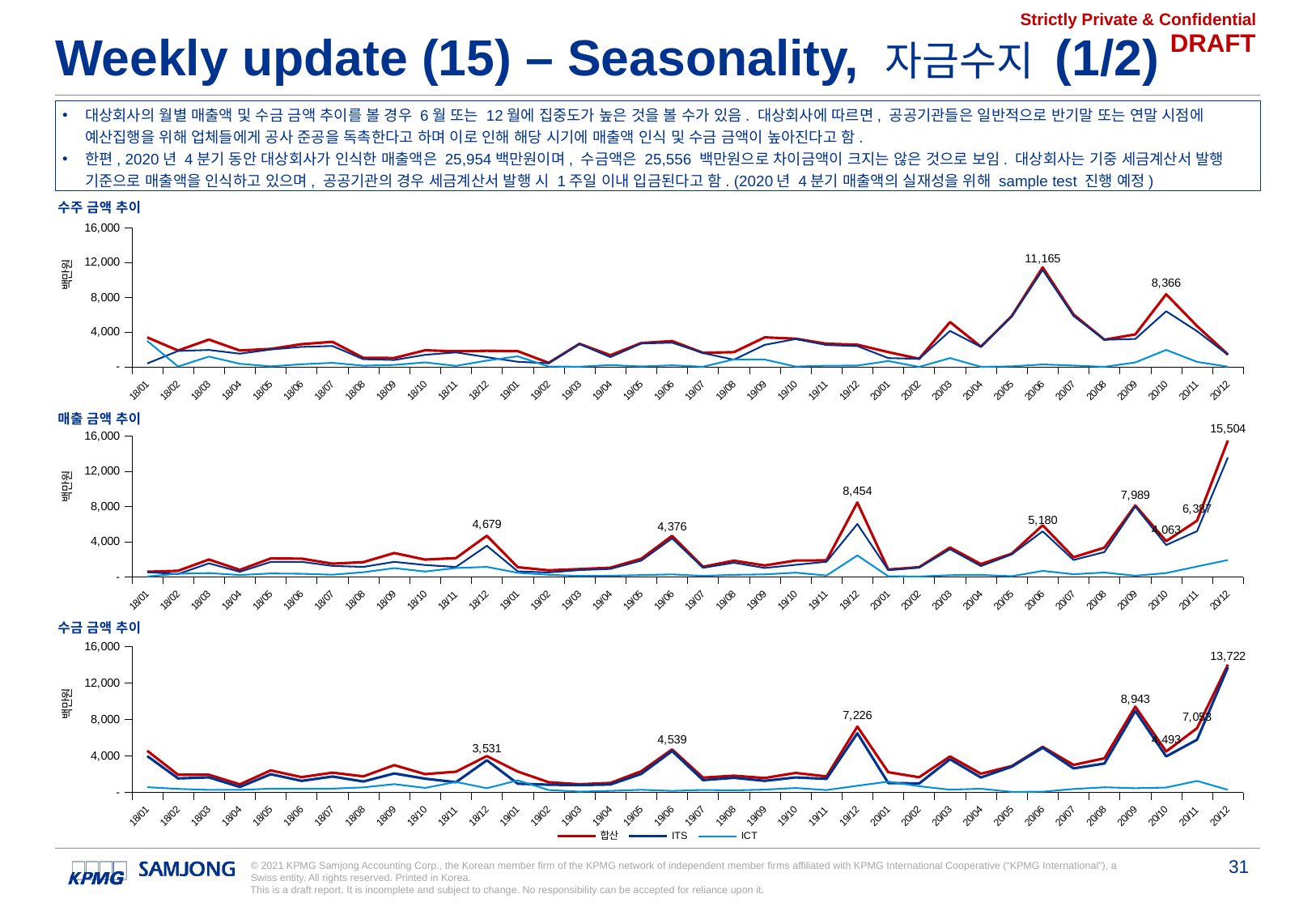

Weekly update (15) – Seasonality, 자금수지 (1/2)
대상회사의 월별 매출액 및 수금 금액 추이를 볼 경우 6월 또는 12월에 집중도가 높은 것을 볼 수가 있음. 대상회사에 따르면, 공공기관들은 일반적으로 반기말 또는 연말 시점에 예산집행을 위해 업체들에게 공사 준공을 독촉한다고 하며 이로 인해 해당 시기에 매출액 인식 및 수금 금액이 높아진다고 함.
한편, 2020년 4분기 동안 대상회사가 인식한 매출액은 25,954백만원이며, 수금액은 25,556 백만원으로 차이금액이 크지는 않은 것으로 보임. 대상회사는 기중 세금계산서 발행 기준으로 매출액을 인식하고 있으며, 공공기관의 경우 세금계산서 발행 시 1주일 이내 입금된다고 함. (2020년 4분기 매출액의 실재성을 위해 sample test 진행 예정)

### Chart: 수주 금액 추이

| Category | 합산 | ITS | ICT |
|---|---|---|---|
| 18/01 | 3398697000.0 | 398067000.0 | 3000630000.0 |
| 18/02 | 1889928000.0 | 1840239000.0 | 49689000.0 |
| 18/03 | 3147423000.0 | 1954265000.0 | 1193158000.0 |
| 18/04 | 1888402000.0 | 1525156000.0 | 363246000.0 |
| 18/05 | 2077428000.0 | 2006664000.0 | 70764000.0 |
| 18/06 | 2618520000.0 | 2307793000.0 | 310727000.0 |
| 18/07 | 2887891000.0 | 2410011000.0 | 477880000.0 |
| 18/08 | 1040045000.0 | 891726000.0 | 148319000.0 |
| 18/09 | 1031499000.0 | 798919000.0 | 232580000.0 |
| 18/10 | 1915113000.0 | 1391880000.0 | 523233000.0 |
| 18/11 | 1801306000.0 | 1676683000.0 | 124623000.0 |
| 18/12 | 1858769000.0 | 1126138000.0 | 732631000.0 |
| 19/01 | 1819280887.0 | 596243000.0 | 1223037887.0 |
| 19/02 | 471009636.0 | 422069000.0 | 48940636.0 |
| 19/03 | 2661631000.0 | 2632531000.0 | 29100000.0 |
| 19/04 | 1351445220.0 | 1132535000.0 | 218910220.0 |
| 19/05 | 2753220625.0 | 2695000000.0 | 58220625.0 |
| 19/06 | 2977132090.0 | 2792170000.0 | 184962090.0 |
| 19/07 | 1630881100.0 | 1603895000.0 | 26986100.0 |
| 19/08 | 1703067755.0 | 830493000.0 | 872574755.0 |
| 19/09 | 3398518981.0 | 2545375000.0 | 853143981.0 |
| 19/10 | 3250540689.0 | 3205679000.0 | 44861689.0 |
| 19/11 | 2668140426.0 | 2521491000.0 | 146649426.0 |
| 19/12 | 2558587455.0 | 2402192000.0 | 156395455.0 |
| 20/01 | 1708222901.4545455 | 1022052000.0 | 686170901.4545455 |
| 20/02 | 942087000.0 | 931987000.0 | 10100000.0 |
| 20/03 | 5165476635.0 | 4143728000.0 | 1021748635.0 |
| 20/04 | 2327405000.0 | 2306455000.0 | 20950000.0 |
| 20/05 | 5860800000.0 | 5794000000.0 | 66800000.0 |
| 20/06 | 11451379719.0 | 11165163000.0 | 286216719.0 |
| 20/07 | 6026380772.0 | 5862465000.0 | 163915772.0 |
| 20/08 | 3134674000.0 | 3123509000.0 | 11165000.0 |
| 20/09 | 3739999909.0 | 3220409000.0 | 519590909.0 |
| 20/10 | 8366144791.999999 | 6404655000.0 | 1961489792.0 |
| 20/11 | 4702329662.0 | 4116601000.0 | 585728662.0 |
| 20/12 | 1427583000.0 | 1396173000.0 | 31410000.0 |

### Chart: 매출 금액 추이

| Category | 합산 | ITS | ICT |
|---|---|---|---|
| 18/01 | 589527000.0 | 538963000.0 | 50564000.0 |
| 18/02 | 696620000.0 | 329928000.0 | 366692000.0 |
| 18/03 | 1980380000.0 | 1544495000.0 | 435885000.0 |
| 18/04 | 801503000.0 | 581415000.0 | 220088000.0 |
| 18/05 | 2096826000.0 | 1703813000.0 | 393013000.0 |
| 18/06 | 2078868000.0 | 1718476000.0 | 360392000.0 |
| 18/07 | 1505657000.0 | 1251885000.0 | 253772000.0 |
| 18/08 | 1679533000.0 | 1142422000.0 | 537111000.0 |
| 18/09 | 2715080000.0 | 1711676000.0 | 1003404000.0 |
| 18/10 | 1968513000.0 | 1354294000.0 | 614219000.0 |
| 18/11 | 2144005000.0 | 1132504000.0 | 1011501000.0 |
| 18/12 | 4679403000.0 | 3539322000.0 | 1140081000.0 |
| 19/01 | 1105882300.0 | 633665000.0 | 472217300.0 |
| 19/02 | 754019089.0 | 506480000.0 | 247539089.0 |
| 19/03 | 894096435.0 | 781590000.0 | 112506435.0 |
| 19/04 | 1044564619.0 | 907647000.0 | 136917619.0 |
| 19/05 | 2063443355.0 | 1853305000.0 | 210138355.0 |
| 19/06 | 4664282126.0 | 4376169000.0 | 288113126.0 |
| 19/07 | 1154725624.0 | 1034035000.0 | 120690624.0 |
| 19/08 | 1848829724.0 | 1607321000.0 | 241508724.0 |
| 19/09 | 1306974189.0 | 1017846000.0 | 289128189.0 |
| 19/10 | 1863882963.0 | 1377085000.0 | 486797963.0 |
| 19/11 | 1882178817.0 | 1723702000.0 | 158476817.0 |
| 19/12 | 8454410897.0 | 6014043000.0 | 2440367897.0 |
| 20/01 | 841236908.4545454 | 760996000.0 | 80240908.45454545 |
| 20/02 | 1107696363.0 | 1054160000.0 | 53536363.0 |
| 20/03 | 3343978363.0 | 3144092000.0 | 199886363.0 |
| 20/04 | 1463425408.0 | 1230927000.0 | 232498408.0 |
| 20/05 | 2645397908.0 | 2561187000.0 | 84210908.0 |
| 20/06 | 5865296153.0 | 5180069000.0 | 685227153.0 |
| 20/07 | 2234737908.0 | 1923347000.0 | 311390908.0 |
| 20/08 | 3328043082.0 | 2826165000.0 | 501878082.0 |
| 20/09 | 8125305363.0 | 7988529000.0 | 136776363.0 |
| 20/10 | 4062990590.0 | 3620823000.0 | 442167590.0 |
| 20/11 | 6387187225.0 | 5198863000.0 | 1188324225.0 |
| 20/12 | 15504440546.0 | 13582667000.0 | 1921773546.0 |

### Chart: 수금 금액 추이

| Category | 합산 | ITS | ICT |
|---|---|---|---|
| 18/01 | 4570602000.0 | 3990887000.0 | 579715000.0 |
| 18/02 | 1937545000.0 | 1544964000.0 | 392581000.0 |
| 18/03 | 1941564000.0 | 1653405000.0 | 288159000.0 |
| 18/04 | 888180000.0 | 603844000.0 | 284336000.0 |
| 18/05 | 2416281000.0 | 1998976000.0 | 417305000.0 |
| 18/06 | 1677734000.0 | 1273244000.0 | 404490000.0 |
| 18/07 | 2170031000.0 | 1748303000.0 | 421728000.0 |
| 18/08 | 1762216000.0 | 1201645000.0 | 560571000.0 |
| 18/09 | 2995529000.0 | 2082469000.0 | 913060000.0 |
| 18/10 | 2010629000.0 | 1510712000.0 | 499917000.0 |
| 18/11 | 2277747000.0 | 1123269000.0 | 1154478000.0 |
| 18/12 | 3992664000.0 | 3530582000.0 | 462082000.0 |
| 19/01 | 2292182618.9 | 963703000.0 | 1328479618.9 |
| 19/02 | 1124049000.0 | 852036000.0 | 272013000.0 |
| 19/03 | 899195080.0 | 808669000.0 | 90526080.0 |
| 19/04 | 1045603620.0 | 871347000.0 | 174256620.0 |
| 19/05 | 2329405566.0 | 2036947000.0 | 292458566.0 |
| 19/06 | 4716391930.0 | 4539352000.0 | 177039930.0 |
| 19/07 | 1626624305.0 | 1353449000.0 | 273175305.0 |
| 19/08 | 1838265725.0 | 1604829000.0 | 233436725.0 |
| 19/09 | 1587010710.0 | 1275793000.0 | 311217710.0 |
| 19/10 | 2138334830.0 | 1646301000.0 | 492033830.0 |
| 19/11 | 1757225000.0 | 1491643000.0 | 265582000.0 |
| 19/12 | 7226156430.0 | 6490529000.0 | 735627430.0 |
| 20/01 | 2220245760.0 | 1034007000.0 | 1186238760.0 |
| 20/02 | 1671710000.0 | 989780000.0 | 681930000.0 |
| 20/03 | 3948631000.0 | 3639491000.0 | 309140000.0 |
| 20/04 | 2052854250.0 | 1643711000.0 | 409143250.0 |
| 20/05 | 2893932000.0 | 2827260000.0 | 66672000.0 |
| 20/06 | 4995342790.0 | 4907846000.0 | 87496790.0 |
| 20/07 | 3020321000.0 | 2641221000.0 | 379100000.0 |
| 20/08 | 3745474890.0 | 3174929000.0 | 570545890.0 |
| 20/09 | 9414629999.5 | 8943400000.0 | 471229999.5 |
| 20/10 | 4492503350.0 | 3949205000.0 | 543298350.0 |
| 20/11 | 7052812650.0 | 5787225000.0 | 1265587650.0 |
| 20/12 | 14011214000.0 | 13722137000.0 | 289077000.0 |